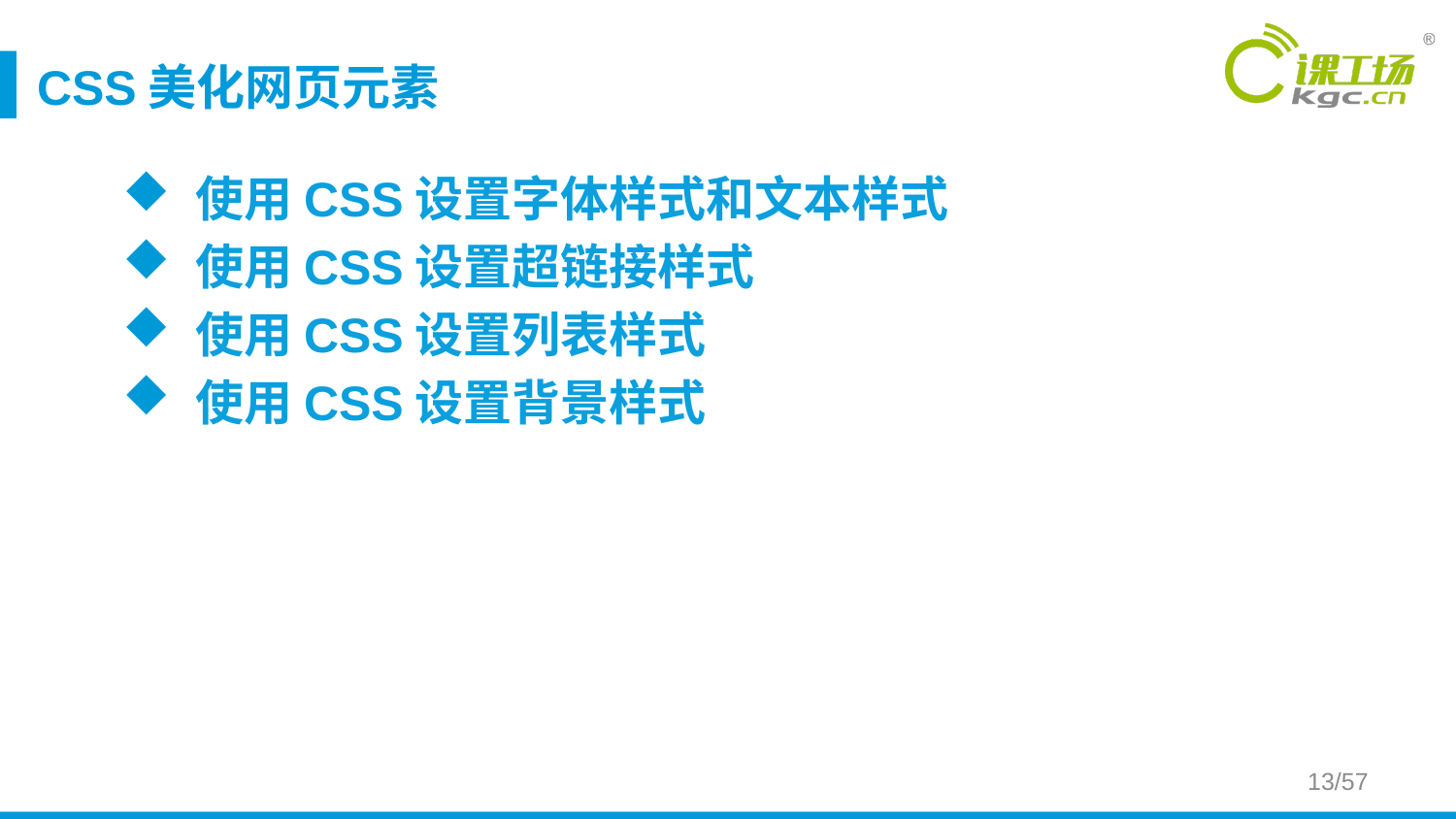

# CSS美化网页元素
使用CSS设置字体样式和文本样式
使用CSS设置超链接样式
使用CSS设置列表样式
使用CSS设置背景样式
13/57